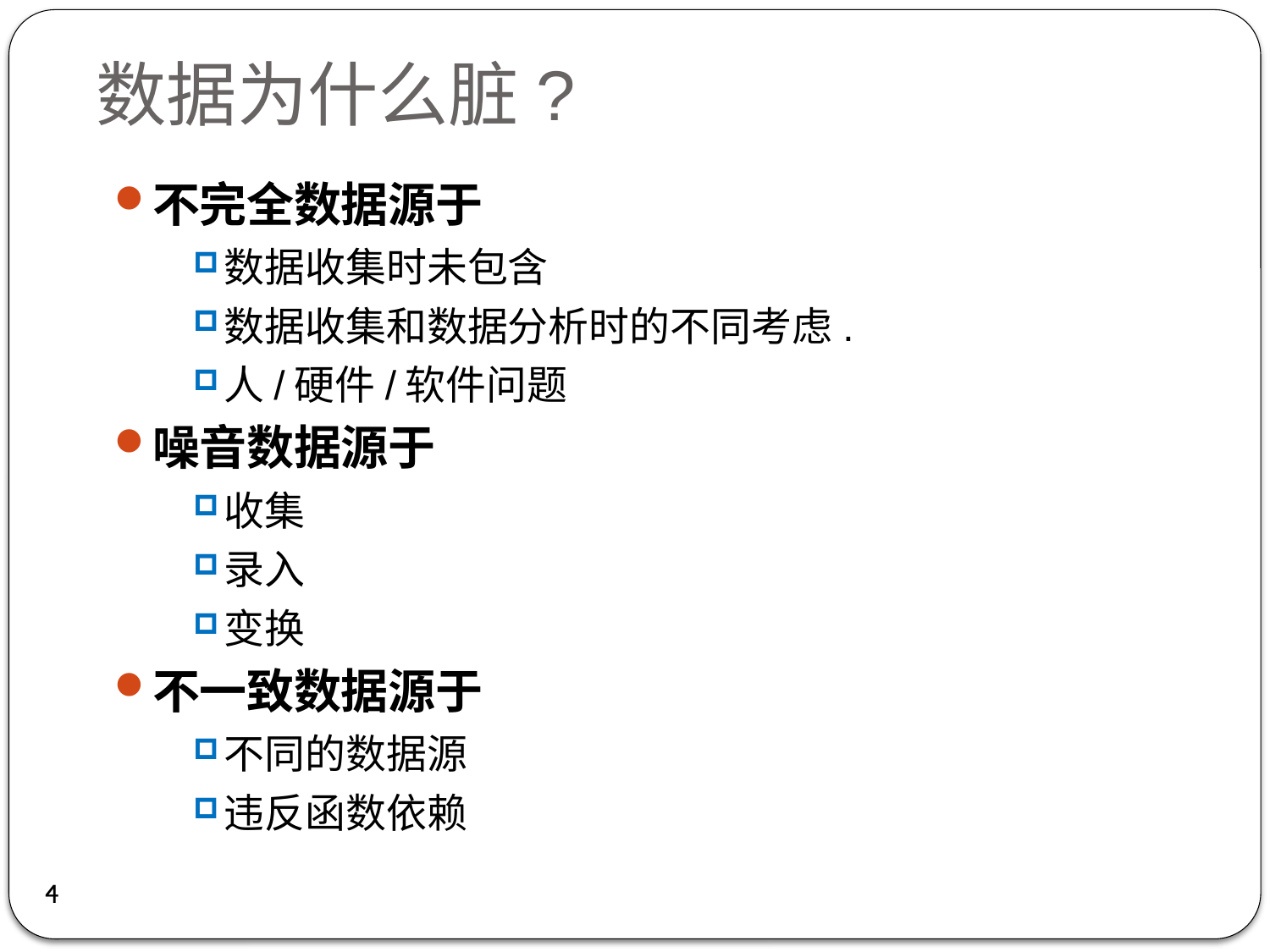

# 数据为什么脏?
不完全数据源于
数据收集时未包含
数据收集和数据分析时的不同考虑.
人/硬件/软件问题
噪音数据源于
收集
录入
变换
不一致数据源于
不同的数据源
违反函数依赖
4